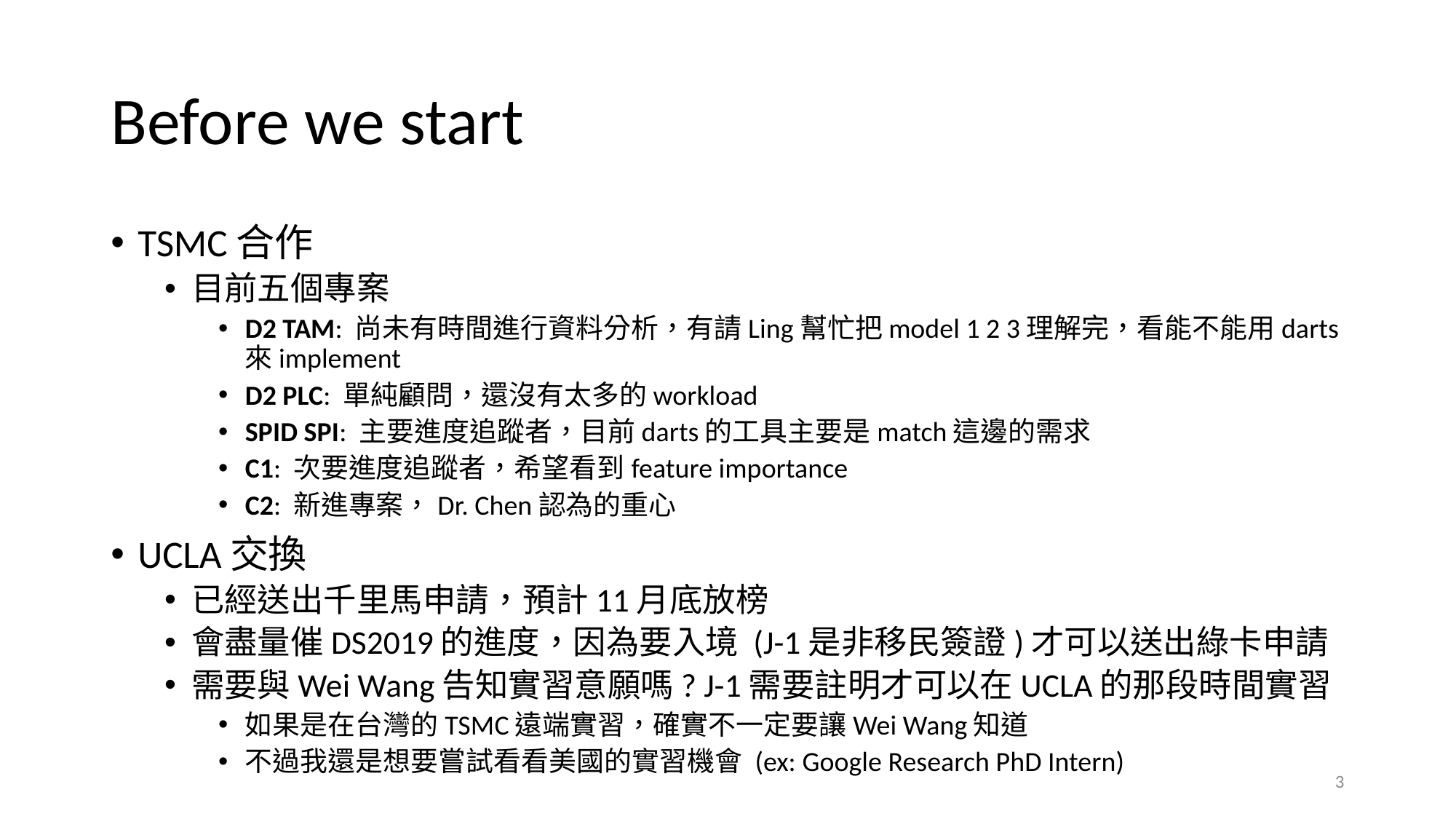

# Before we start
TSMC合作
目前五個專案
D2 TAM: 尚未有時間進行資料分析，有請Ling幫忙把model 1 2 3理解完，看能不能用darts來implement
D2 PLC: 單純顧問，還沒有太多的workload
SPID SPI: 主要進度追蹤者，目前darts的工具主要是match這邊的需求
C1: 次要進度追蹤者，希望看到feature importance
C2: 新進專案，Dr. Chen認為的重心
UCLA交換
已經送出千里馬申請，預計11月底放榜
會盡量催DS2019的進度，因為要入境 (J-1是非移民簽證)才可以送出綠卡申請
需要與Wei Wang告知實習意願嗎? J-1需要註明才可以在UCLA的那段時間實習
如果是在台灣的TSMC遠端實習，確實不一定要讓Wei Wang知道
不過我還是想要嘗試看看美國的實習機會 (ex: Google Research PhD Intern)
3